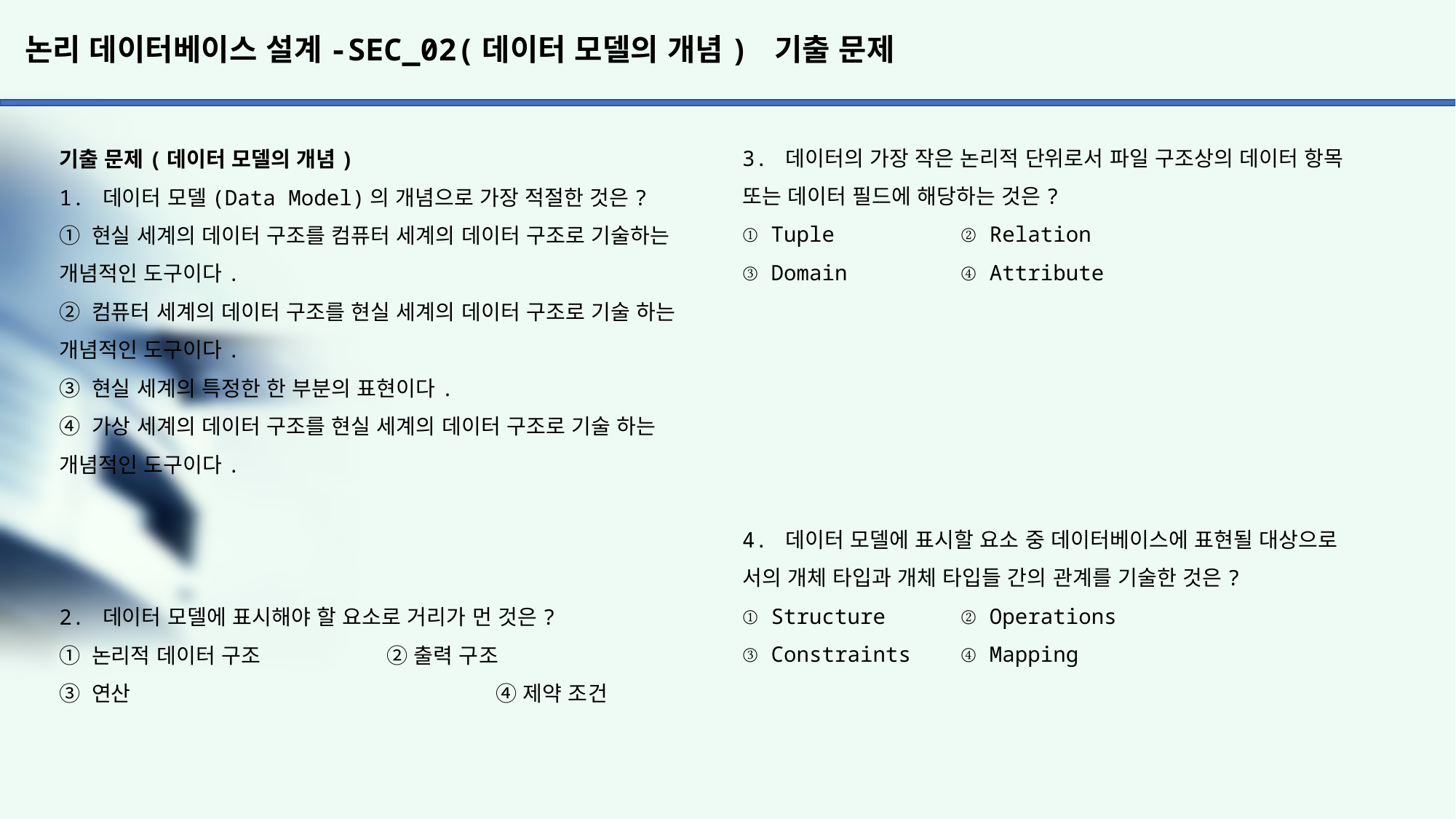

# 논리 데이터베이스 설계-SEC_02(데이터 모델의 개념) 기출 문제
3. 데이터의 가장 작은 논리적 단위로서 파일 구조상의 데이터 항목
또는 데이터 필드에 해당하는 것은?
① Tuple		② Relation
③ Domain		④ Attribute

4. 데이터 모델에 표시할 요소 중 데이터베이스에 표현될 대상으로
서의 개체 타입과 개체 타입들 간의 관계를 기술한 것은?
① Structure	② Operations
③ Constraints	④ Mapping
기출 문제(데이터 모델의 개념)
1. 데이터 모델(Data Model)의 개념으로 가장 적절한 것은?
① 현실 세계의 데이터 구조를 컴퓨터 세계의 데이터 구조로 기술하는 개념적인 도구이다.
② 컴퓨터 세계의 데이터 구조를 현실 세계의 데이터 구조로 기술 하는 개념적인 도구이다.
③ 현실 세계의 특정한 한 부분의 표현이다.
④ 가상 세계의 데이터 구조를 현실 세계의 데이터 구조로 기술 하는 개념적인 도구이다.

2. 데이터 모델에 표시해야 할 요소로 거리가 먼 것은?
① 논리적 데이터 구조		② 출력 구조
③ 연산				④ 제약 조건